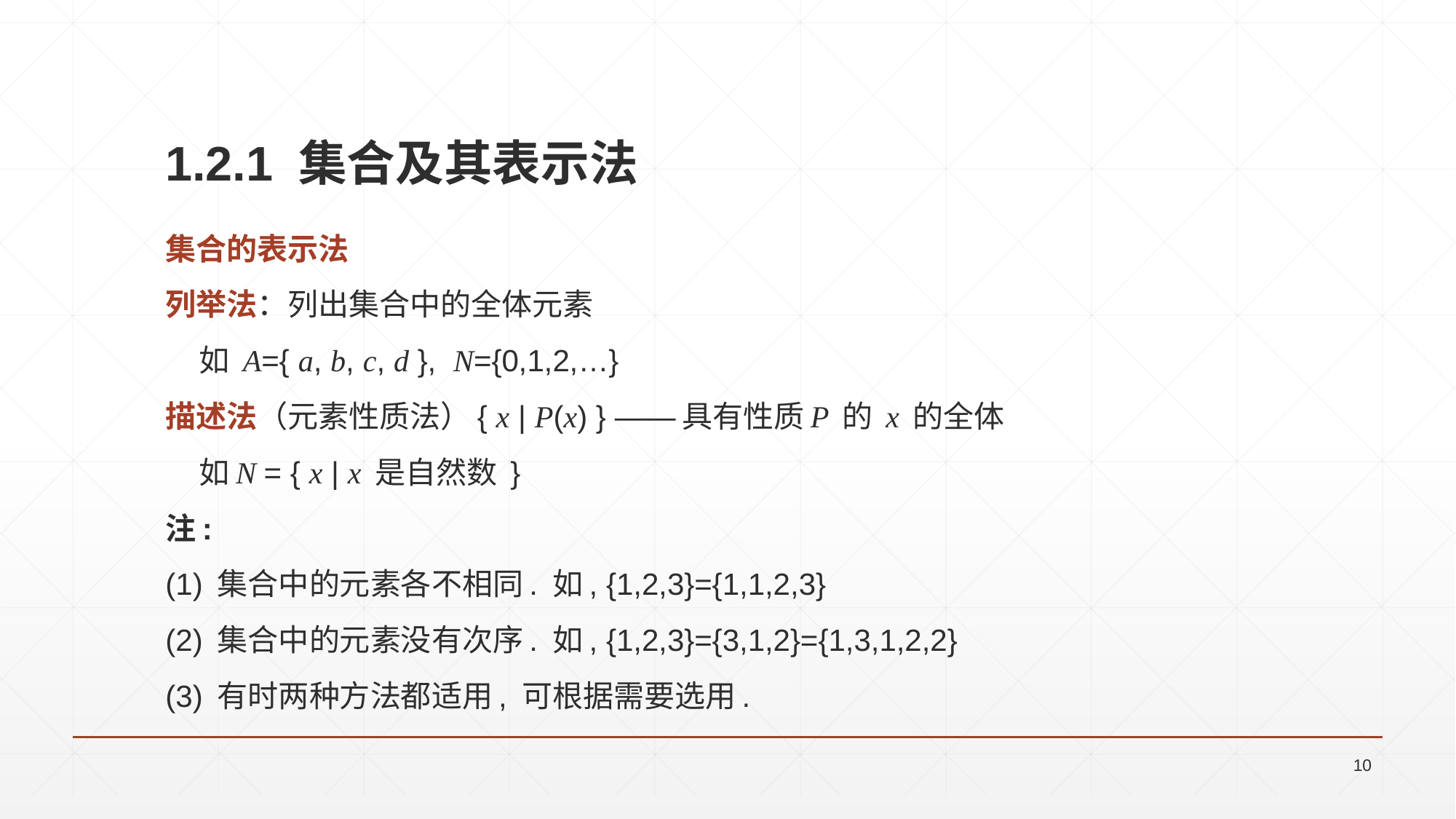

1.2.1 集合及其表示法
集合的表示法
列举法：列出集合中的全体元素
    如 A={ a, b, c, d },  N={0,1,2,…}
描述法（元素性质法）{ x | P(x) } ——具有性质P 的 x 的全体
    如N = { x | x 是自然数 }
注:
(1) 集合中的元素各不相同. 如, {1,2,3}={1,1,2,3}
(2) 集合中的元素没有次序. 如, {1,2,3}={3,1,2}={1,3,1,2,2}
(3) 有时两种方法都适用, 可根据需要选用.
10